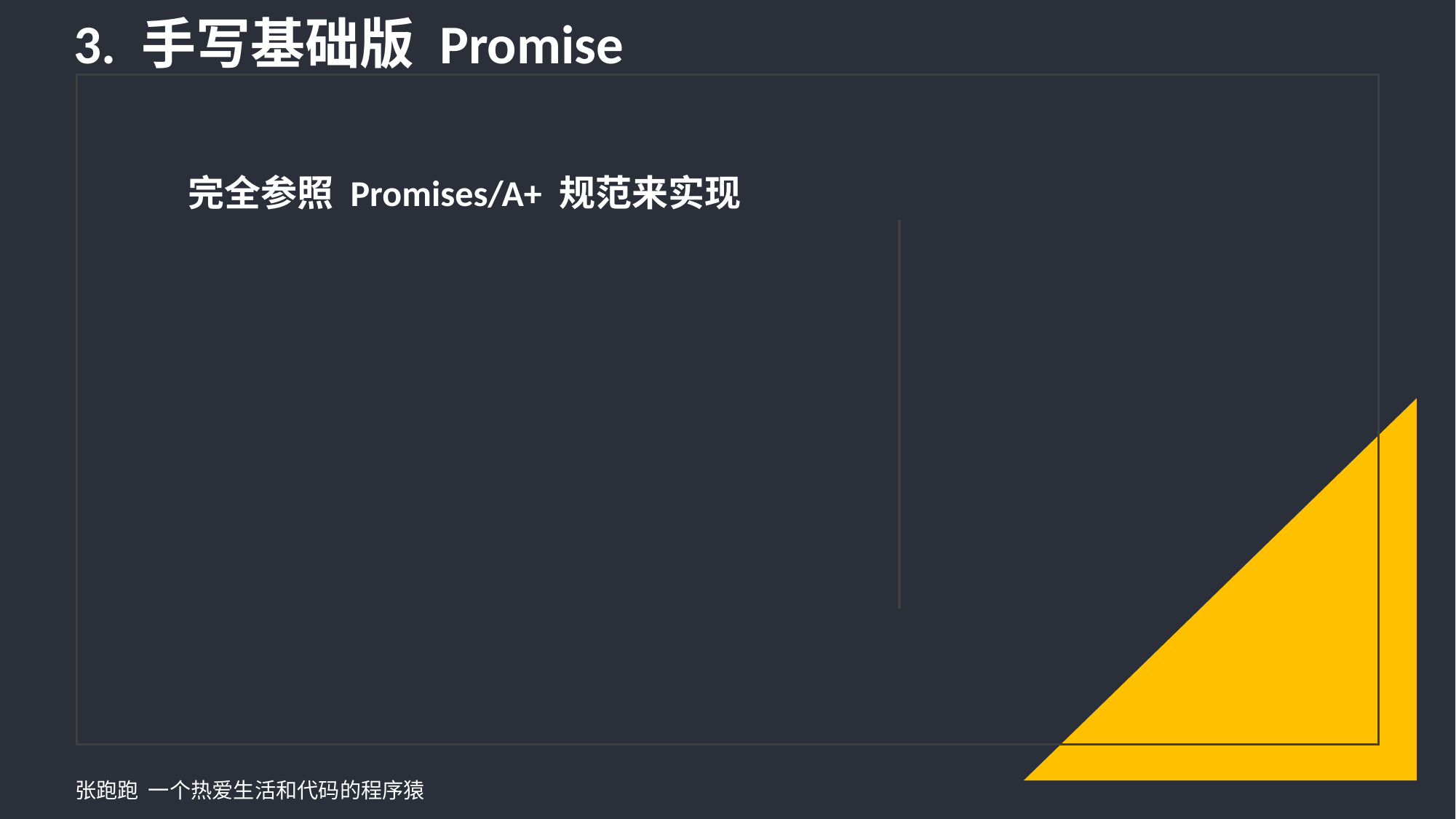

3. 手写基础版 Promise

完全参照 Promises/A+ 规范来实现

张跑跑  一个热爱生活和代码的程序猿